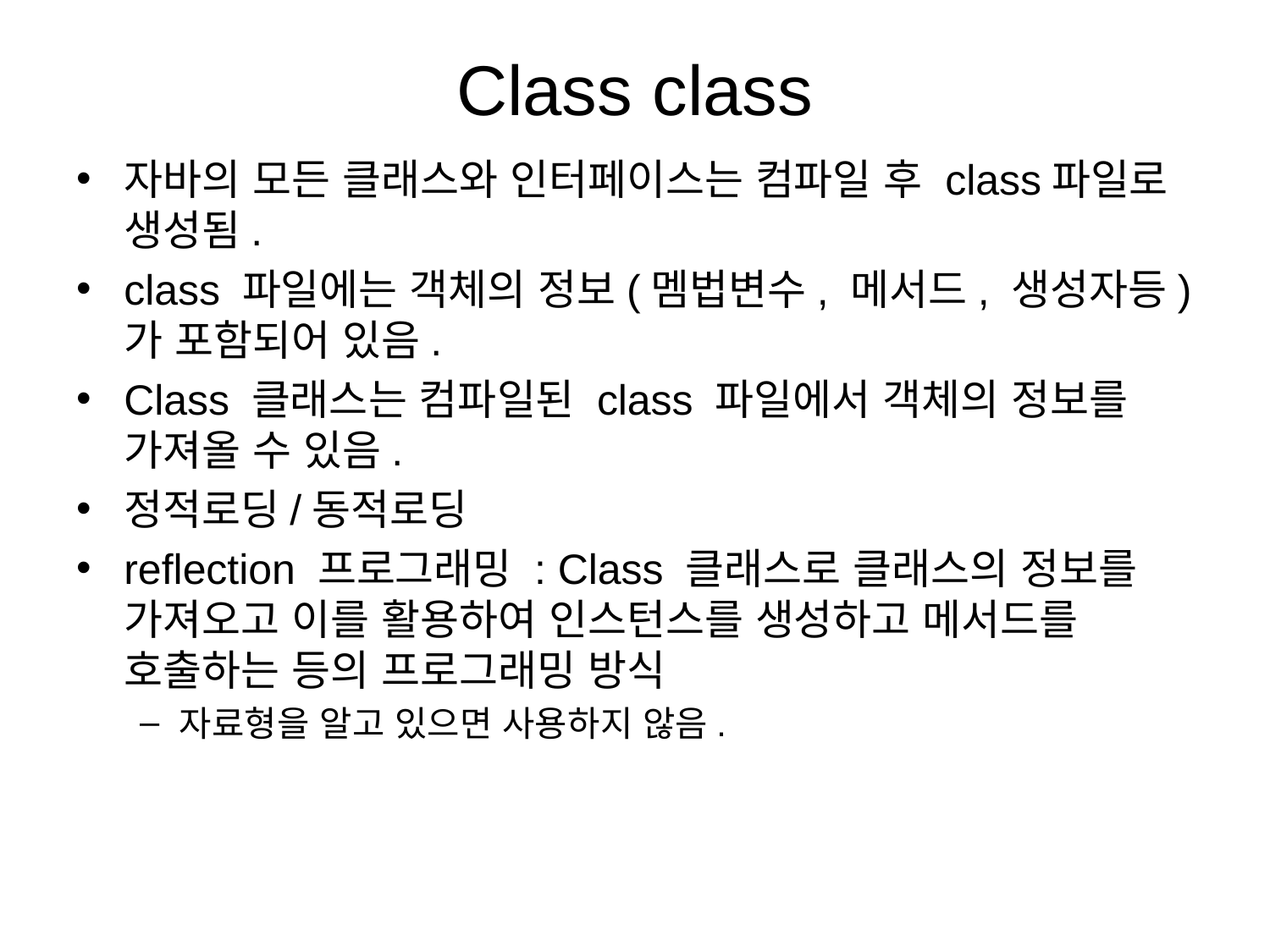

# Class class
자바의 모든 클래스와 인터페이스는 컴파일 후 class파일로 생성됨.
class 파일에는 객체의 정보(멤법변수, 메서드, 생성자등)가 포함되어 있음.
Class 클래스는 컴파일된 class 파일에서 객체의 정보를 가져올 수 있음.
정적로딩/동적로딩
reflection 프로그래밍 : Class 클래스로 클래스의 정보를 가져오고 이를 활용하여 인스턴스를 생성하고 메서드를 호출하는 등의 프로그래밍 방식
자료형을 알고 있으면 사용하지 않음.